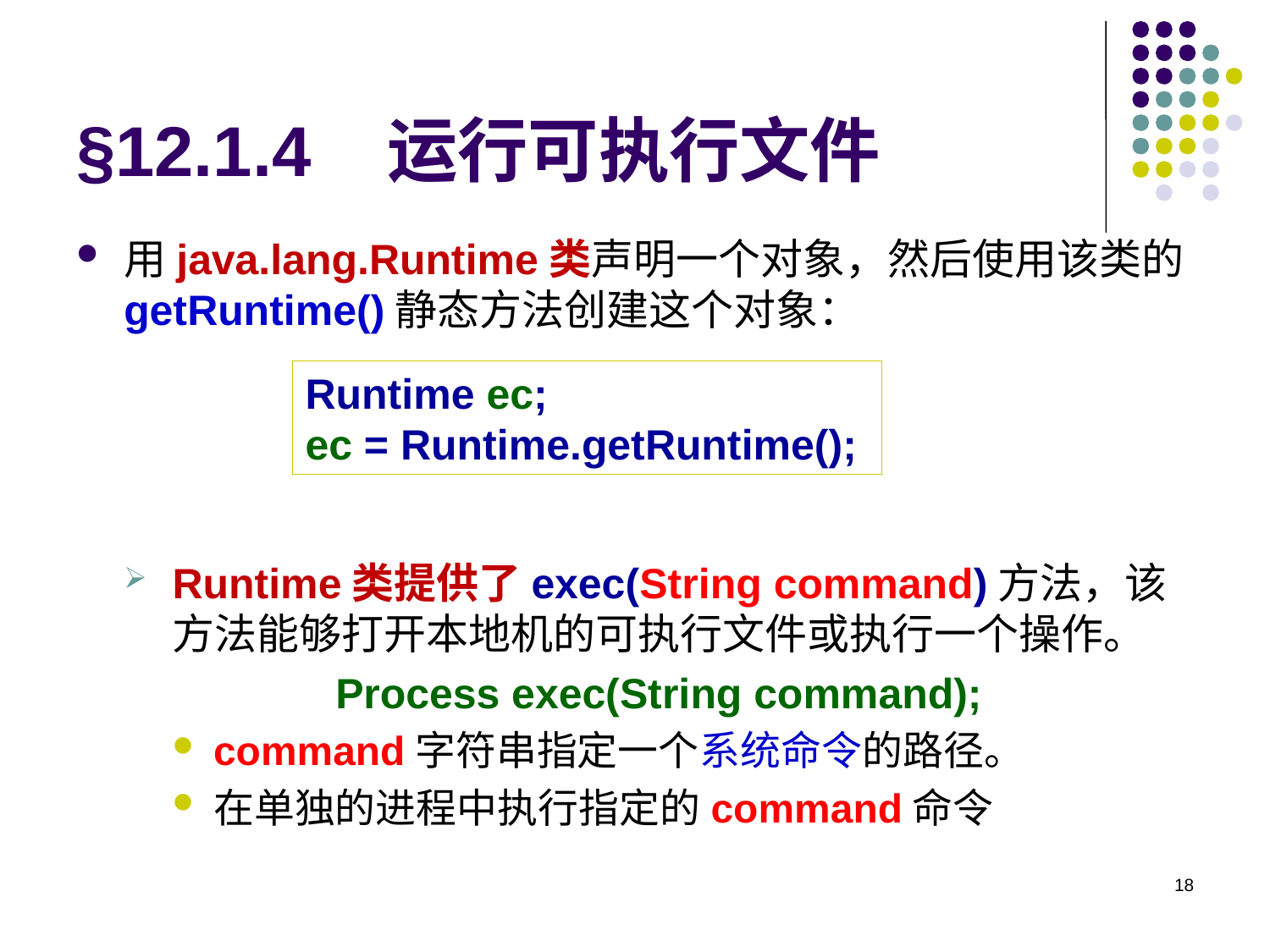

# §12.1.4   运行可执行文件
用java.lang.Runtime类声明一个对象，然后使用该类的getRuntime()静态方法创建这个对象：

Runtime类提供了exec(String command)方法，该方法能够打开本地机的可执行文件或执行一个操作。
Process exec(String command);
command字符串指定一个系统命令的路径。
在单独的进程中执行指定的command命令

Runtime ec;
ec = Runtime.getRuntime();
18